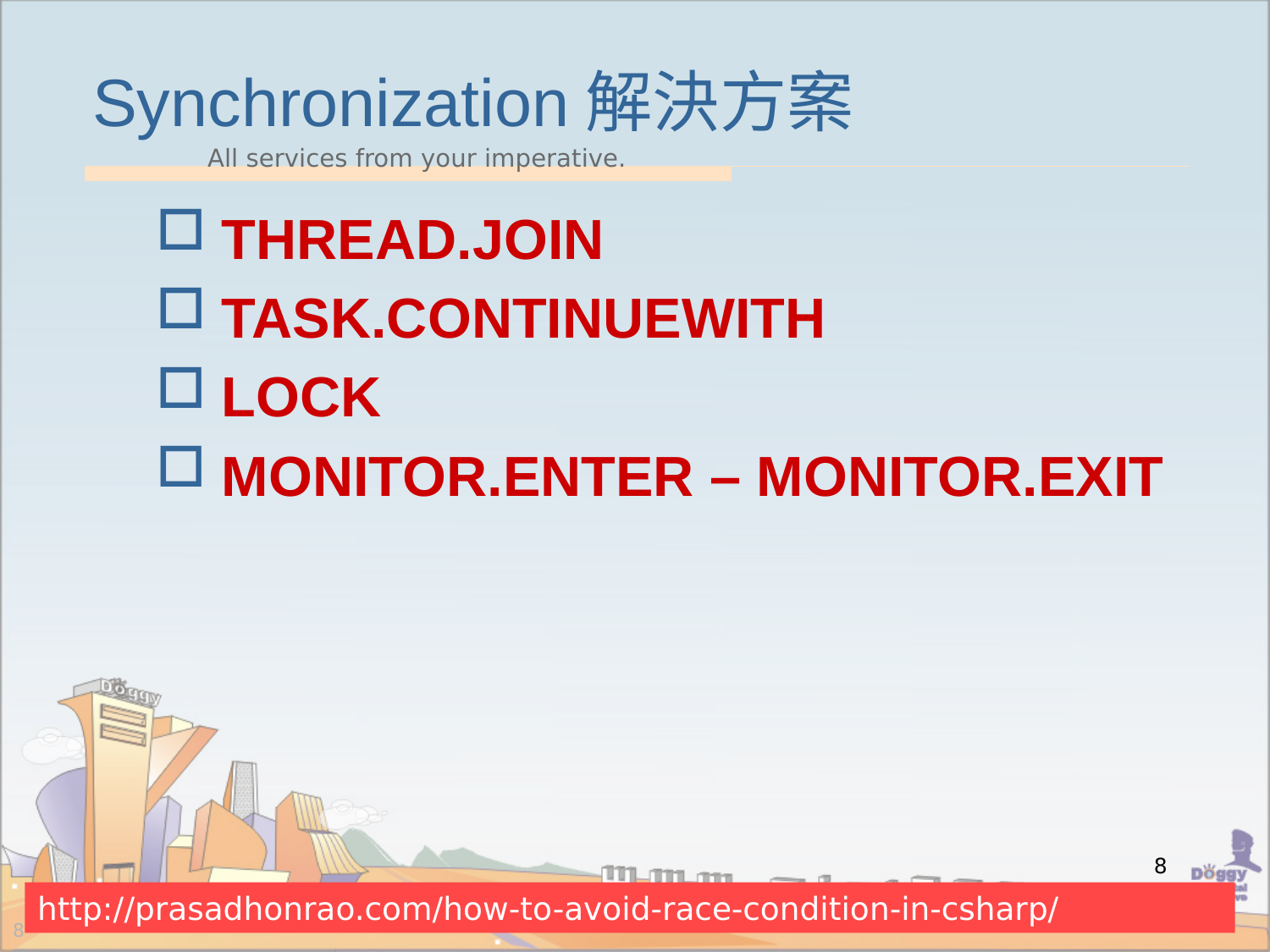

# Synchronization解決方案
THREAD.JOIN
TASK.CONTINUEWITH
LOCK
MONITOR.ENTER – MONITOR.EXIT

8
http://prasadhonrao.com/how-to-avoid-race-condition-in-csharp/